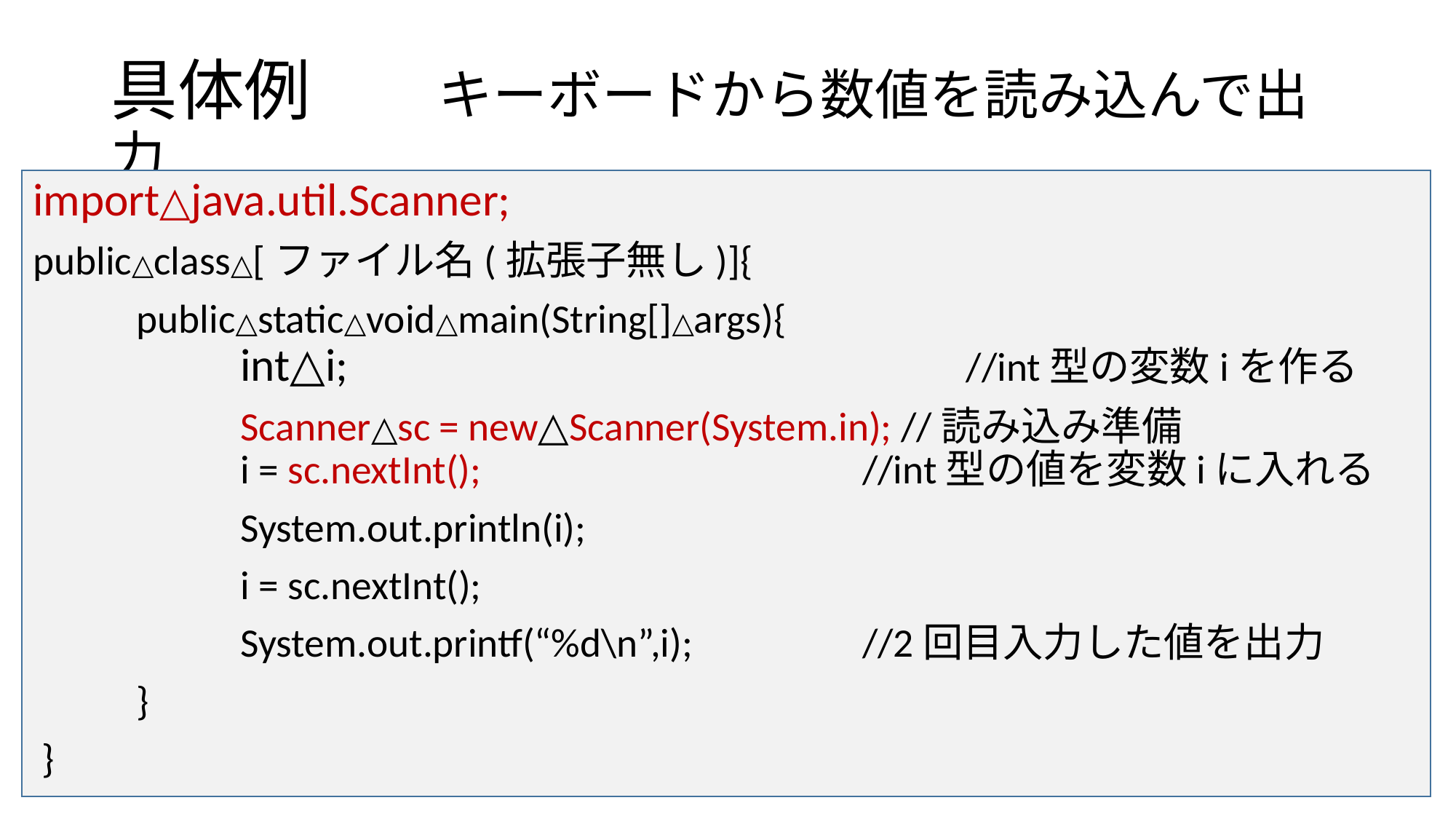

# 具体例		キーボードから数値を読み込んで出力
import△java.util.Scanner;
public△class△[ファイル名(拡張子無し)]{
 	public△static△void△main(String[]△args){
		int△i;						//int型の変数iを作る
		Scanner△sc = new△Scanner(System.in); //読み込み準備
		i = sc.nextInt();				//int型の値を変数iに入れる
		System.out.println(i);
		i = sc.nextInt();
		System.out.printf(“%d\n”,i);		//2回目入力した値を出力
	}
 }